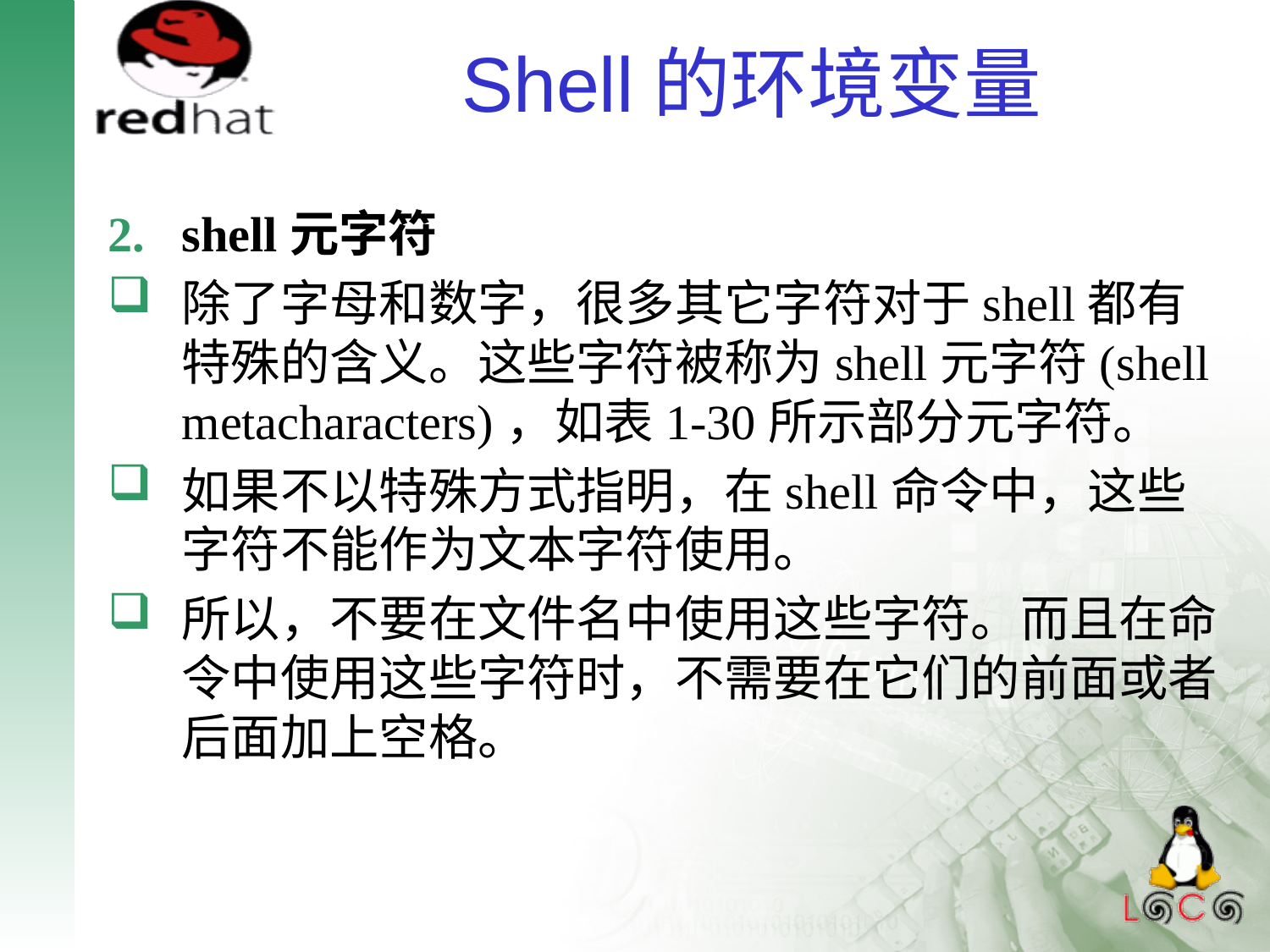

# Shell的环境变量
shell元字符
除了字母和数字，很多其它字符对于shell都有特殊的含义。这些字符被称为shell元字符(shell metacharacters)，如表1-30所示部分元字符。
如果不以特殊方式指明，在shell命令中，这些字符不能作为文本字符使用。
所以，不要在文件名中使用这些字符。而且在命令中使用这些字符时，不需要在它们的前面或者后面加上空格。